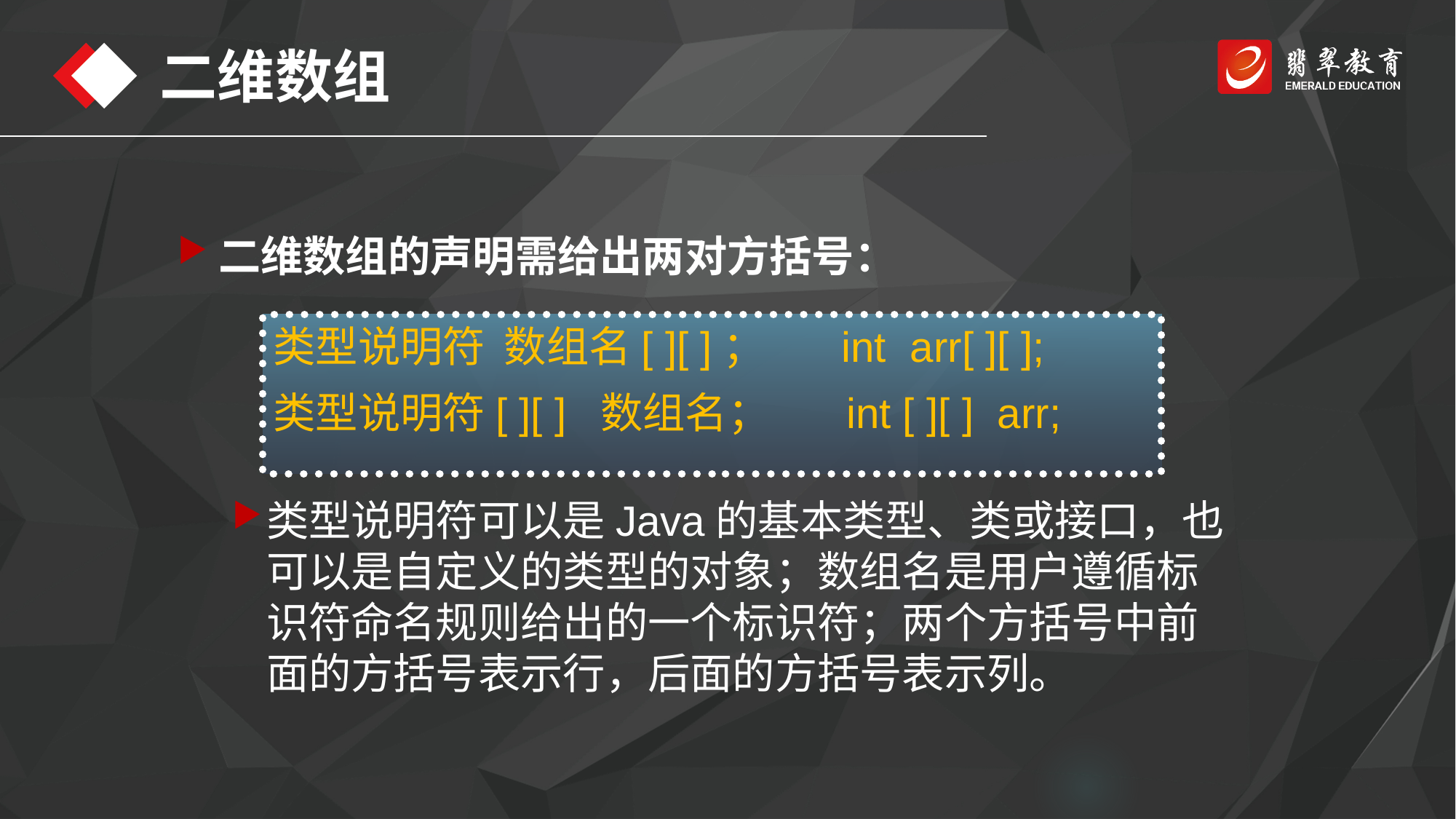

二维数组

二维数组的声明需给出两对方括号：

类型说明符可以是Java的基本类型、类或接口，也可以是自定义的类型的对象；数组名是用户遵循标识符命名规则给出的一个标识符；两个方括号中前面的方括号表示行，后面的方括号表示列。
类型说明符  数组名[ ][ ]；       int  arr[ ][ ];
类型说明符[ ][ ]  数组名；       int [ ][ ]  arr;